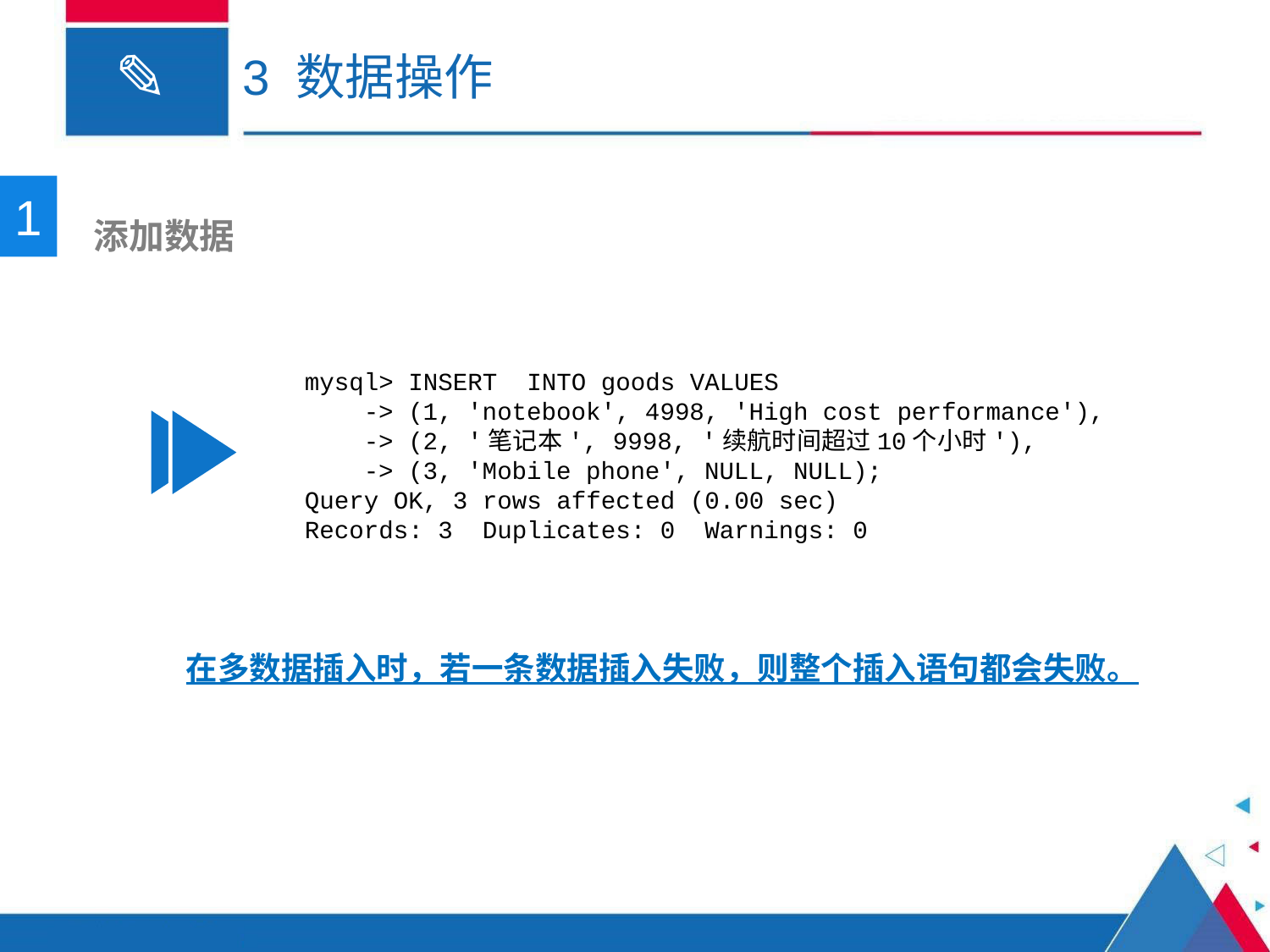

# 3 数据操作

1
  添加数据
mysql> INSERT  INTO goods VALUES
    -> (1, 'notebook', 4998, 'High cost performance'),
    -> (2, '笔记本', 9998, '续航时间超过10个小时'),
    -> (3, 'Mobile phone', NULL, NULL);
Query OK, 3 rows affected (0.00 sec)
Records: 3  Duplicates: 0  Warnings: 0

在多数据插入时，若一条数据插入失败，则整个插入语句都会失败。